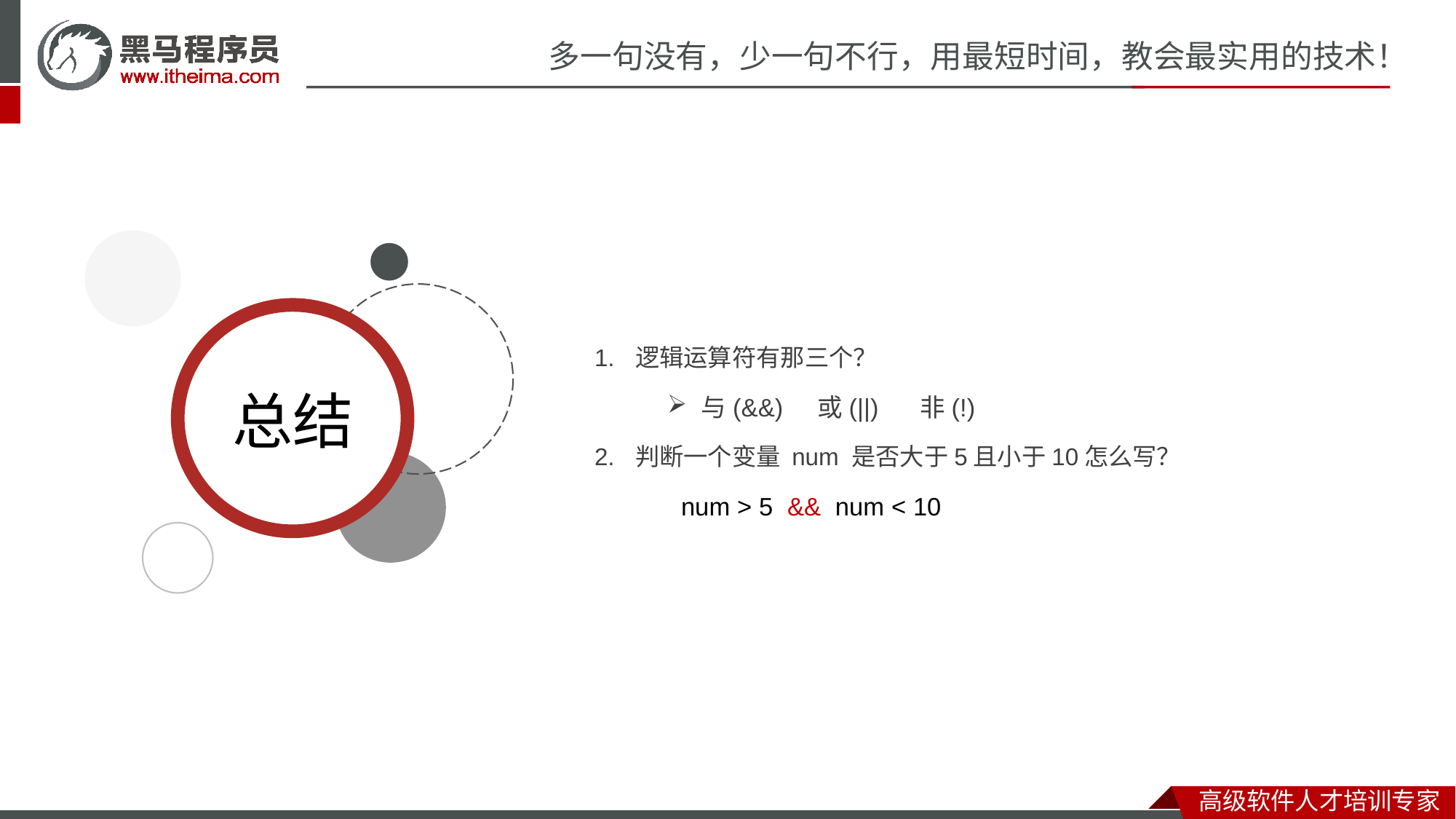

逻辑运算符有那三个？
与(&&)    或(||)     非(!)
判断一个变量 num 是否大于5且小于10怎么写？
        num > 5  &&  num < 10